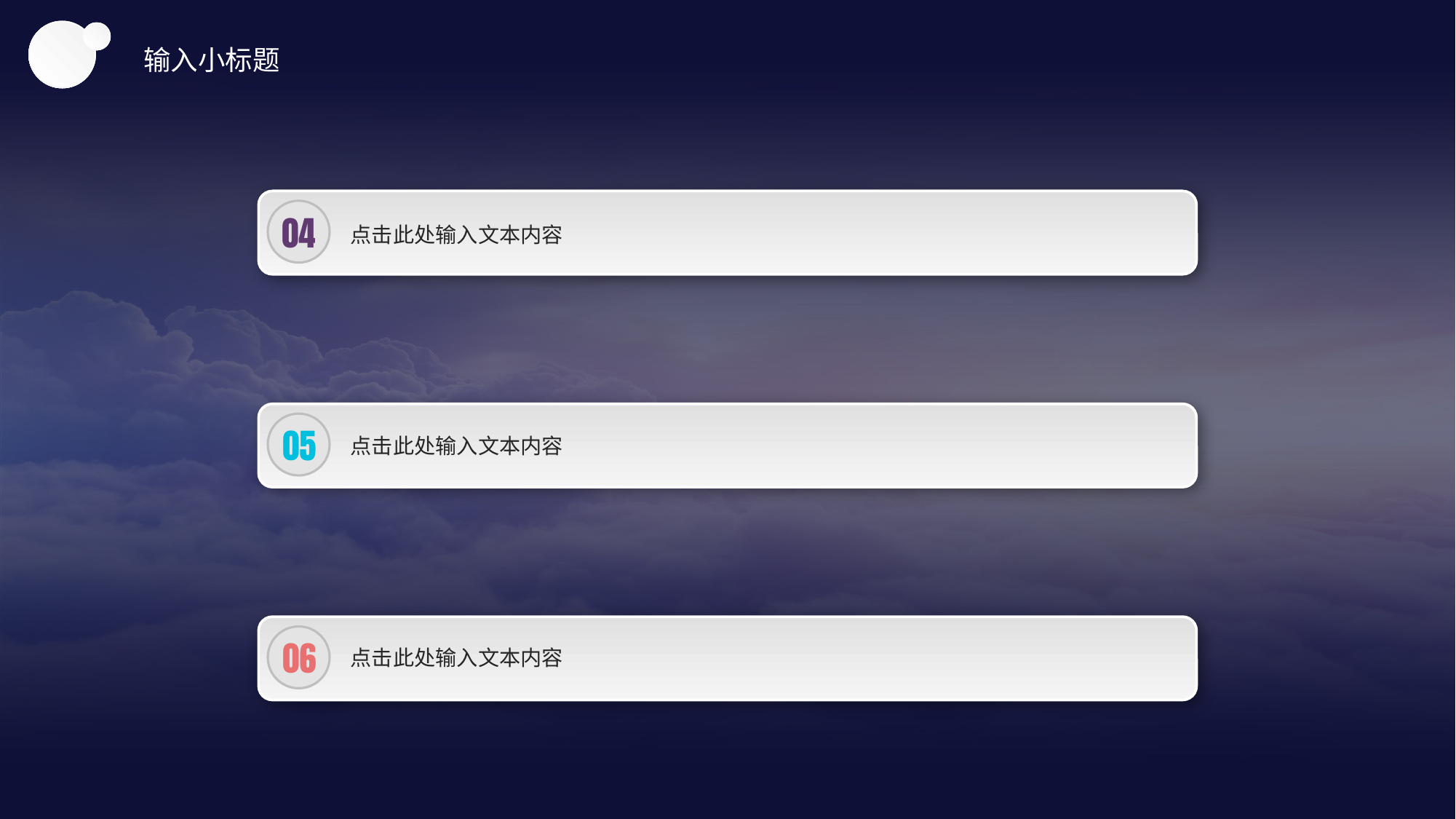

输入小标题

04
点击此处输入文本内容

05
点击此处输入文本内容

06
点击此处输入文本内容